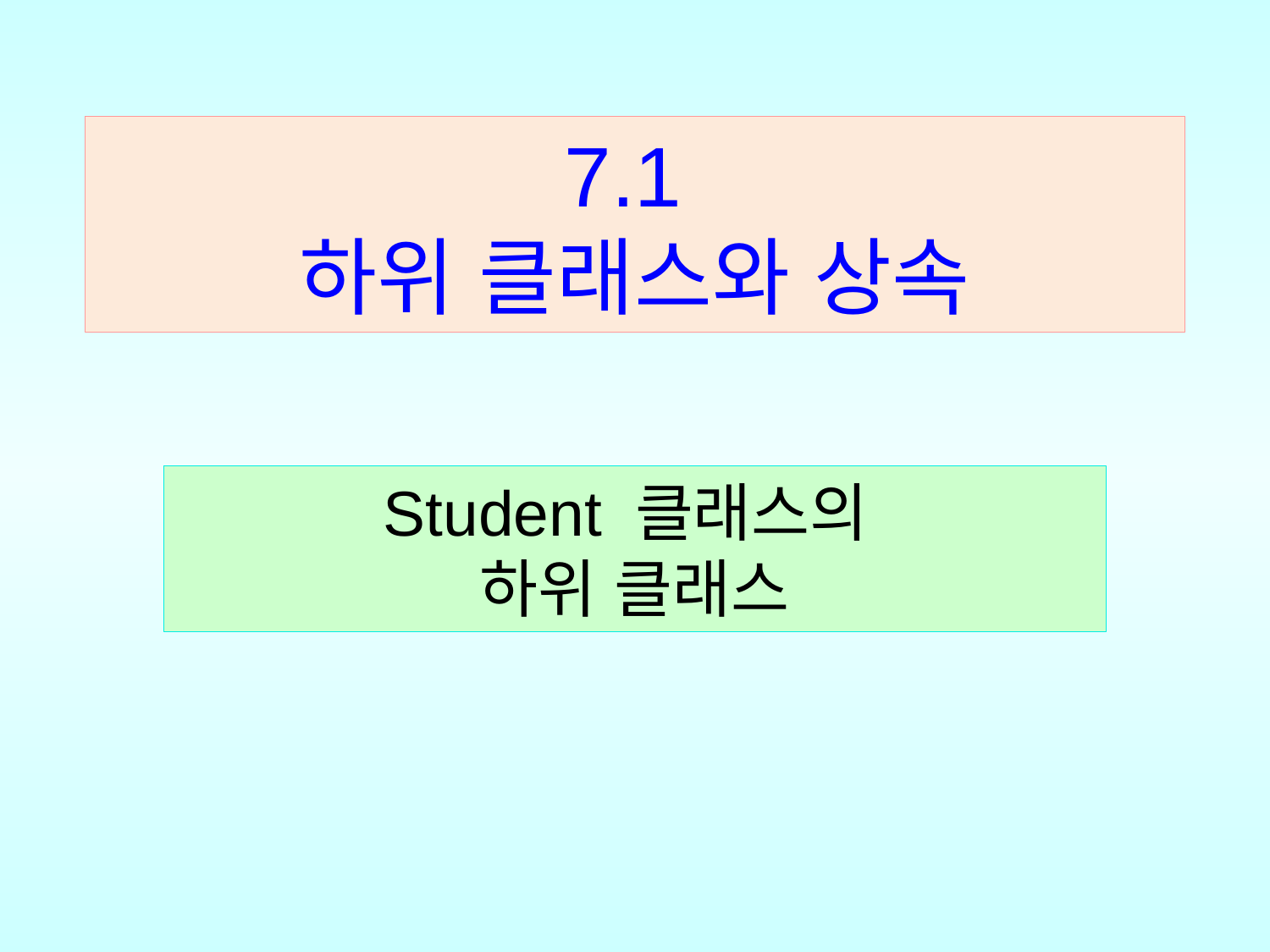

7.1
하위 클래스와 상속
Student 클래스의
하위 클래스